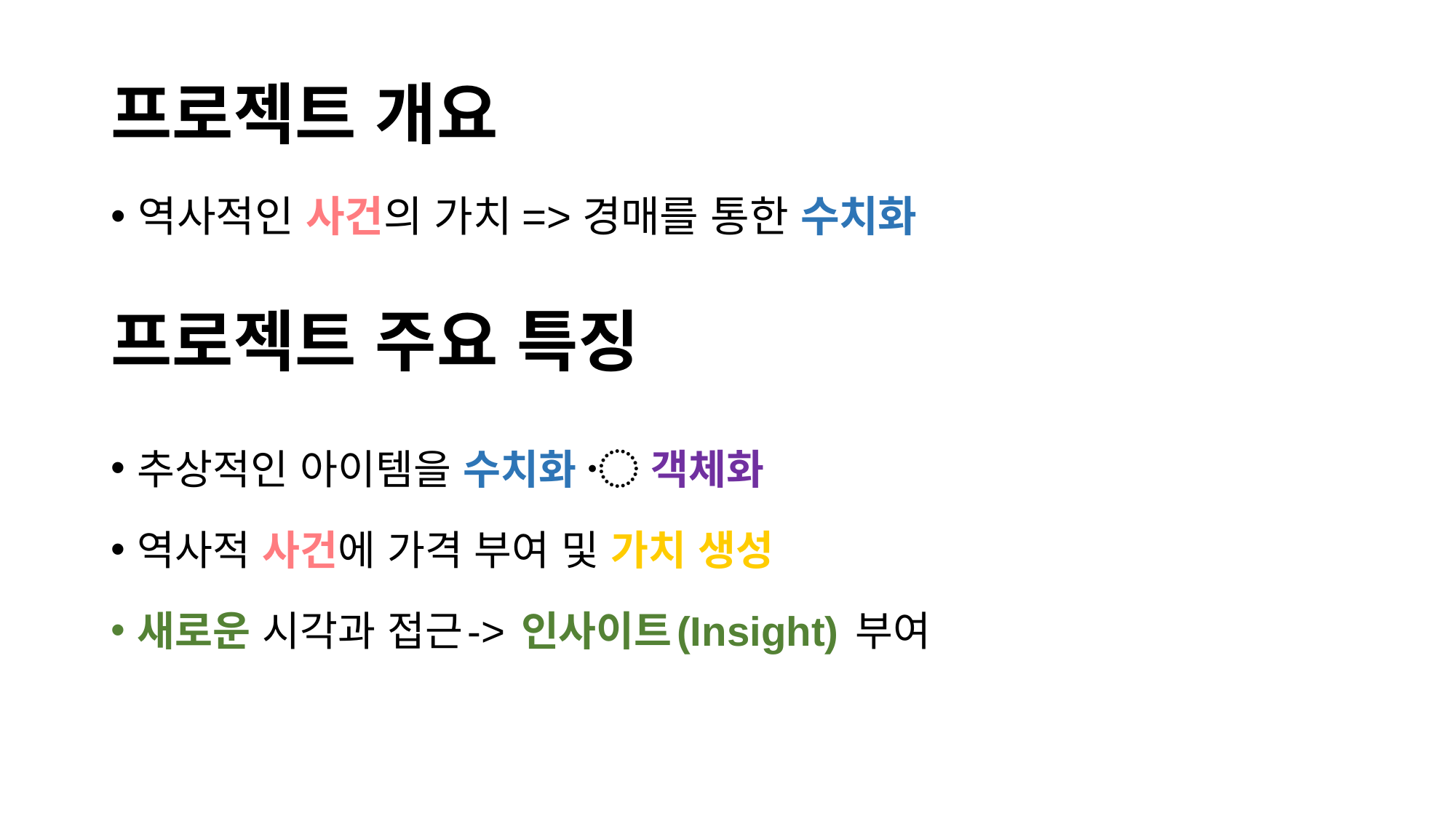

# 프로젝트 개요
역사적인 사건의 가치=>경매를 통한 수치화
프로젝트 주요 특징
추상적인 아이템을 수치화 〮 객체화
역사적 사건에 가격 부여 및 가치 생성
새로운 시각과 접근-> 인사이트(Insight) 부여